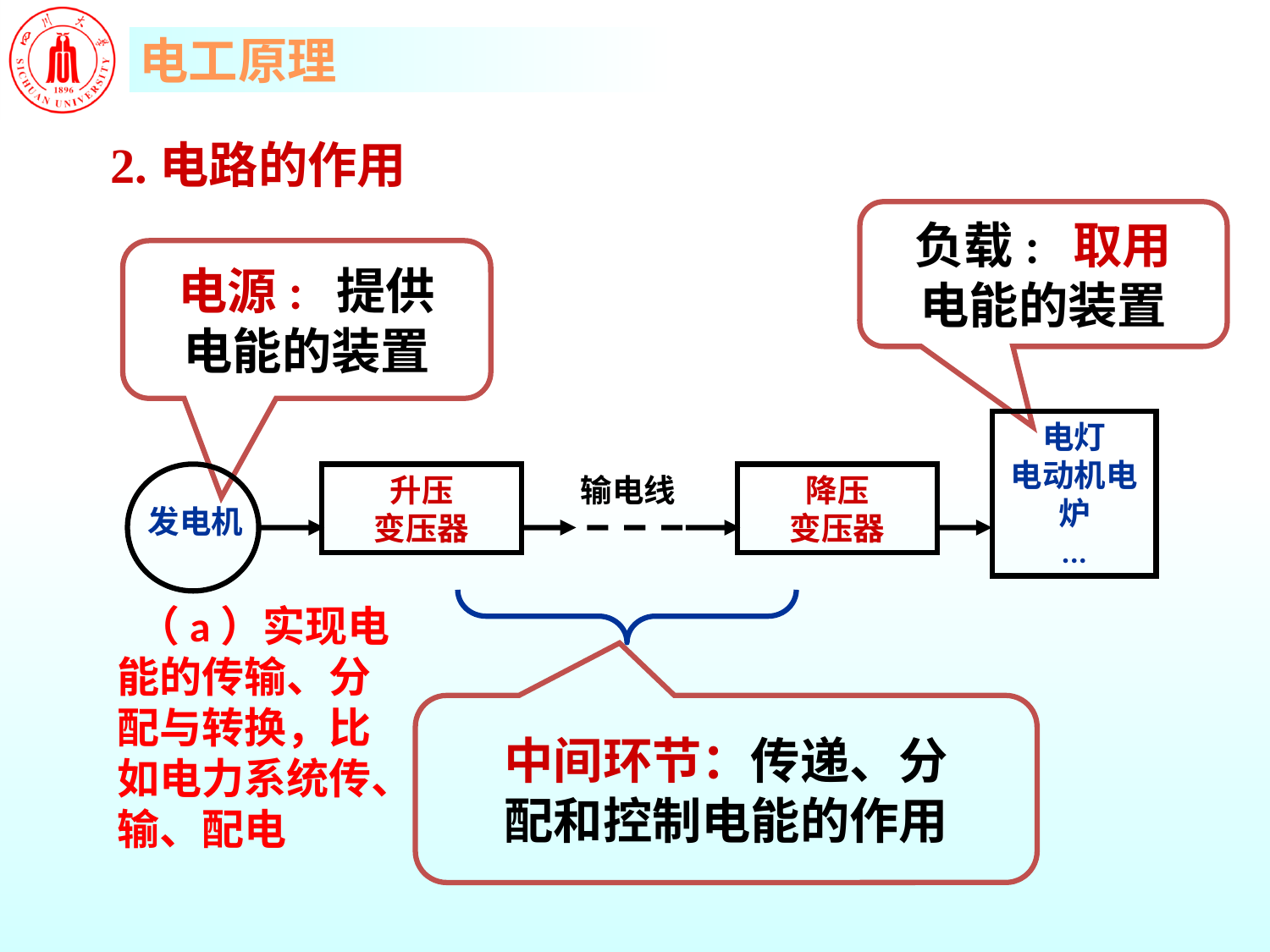

2.电路的作用
负载:  取用
电能的装置
电源:  提供
电能的装置

电灯
电动机电炉
...

升压
变压器
输电线
降压
变压器
发电机

 （a）实现电能的传输、分配与转换，比如电力系统传、输、配电

中间环节：传递、分
配和控制电能的作用